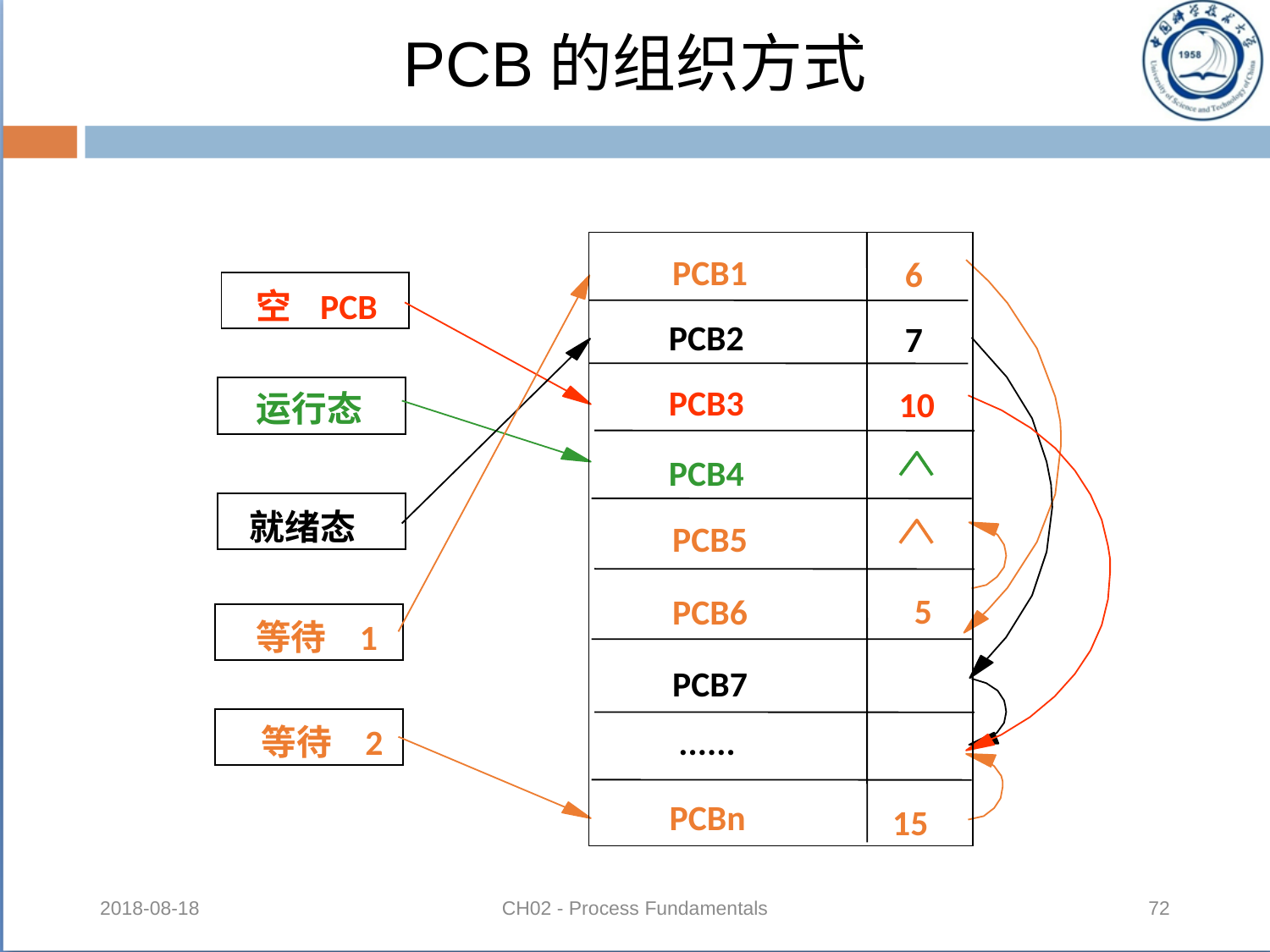

# PCB的组织方式

PCB1

6

PCB2

7

PCB3

10

PCB4

PCB5

5
PCB6

PCB7

......

PCBn

15

空
PCB

运行态

就绪态

等待
1

等待
2

2018-08-18
CH02 - Process Fundamentals
72